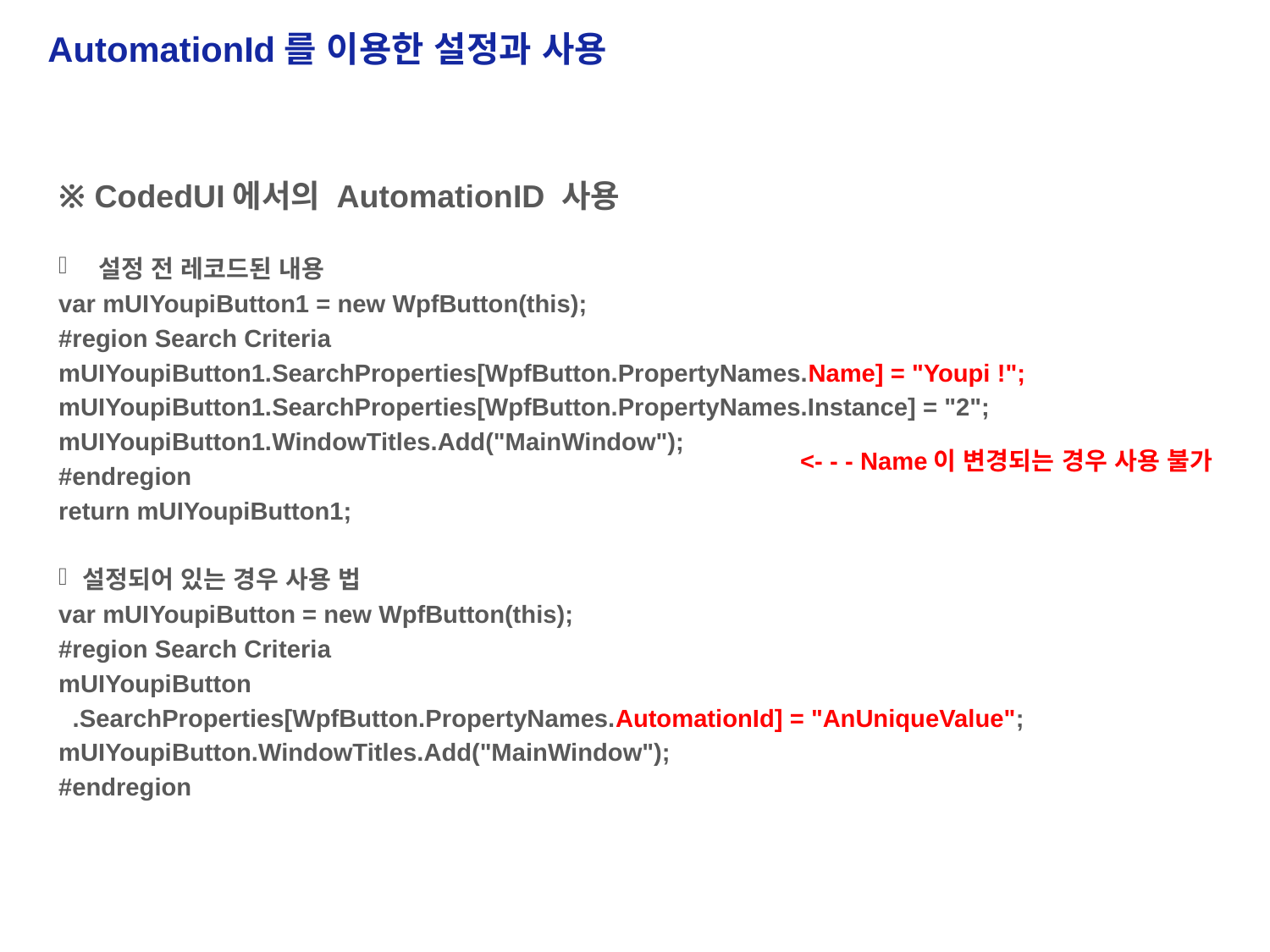

AutomationId를 이용한 설정과 사용
※ CodedUI에서의 AutomationID 사용

설정 전 레코드된 내용
var mUIYoupiButton1 = new WpfButton(this);
#region Search Criteria
mUIYoupiButton1.SearchProperties[WpfButton.PropertyNames.Name] = "Youpi !";
mUIYoupiButton1.SearchProperties[WpfButton.PropertyNames.Instance] = "2";
mUIYoupiButton1.WindowTitles.Add("MainWindow");
#endregion
return mUIYoupiButton1;

설정되어 있는 경우 사용 법
var mUIYoupiButton = new WpfButton(this);
#region Search Criteria
mUIYoupiButton
  .SearchProperties[WpfButton.PropertyNames.AutomationId] = "AnUniqueValue";
mUIYoupiButton.WindowTitles.Add("MainWindow");
#endregion

<- - - Name이 변경되는 경우 사용 불가